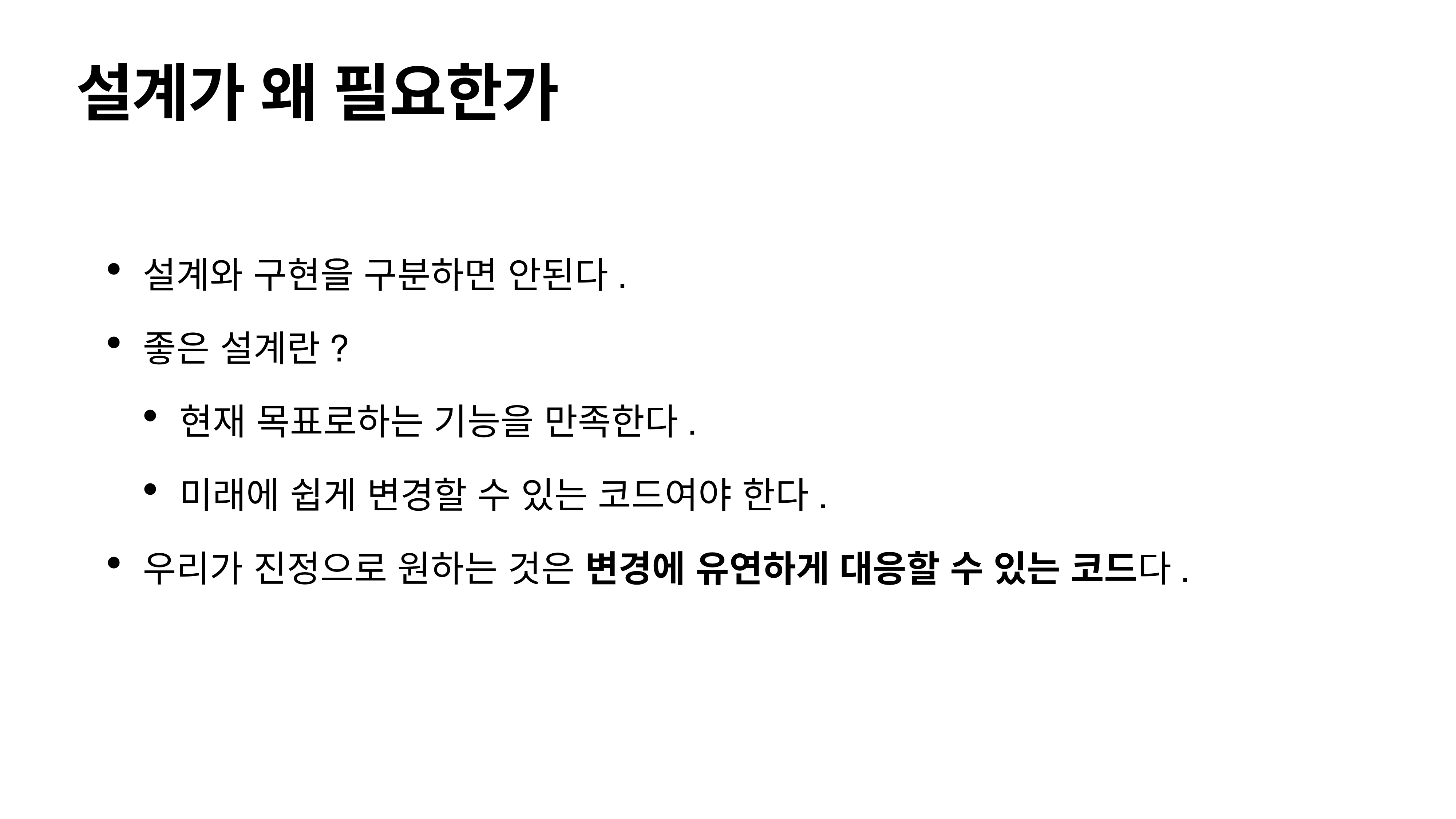

# 설계가 왜 필요한가
설계와 구현을 구분하면 안된다.
좋은 설계란?
현재 목표로하는 기능을 만족한다.
미래에 쉽게 변경할 수 있는 코드여야 한다.
우리가 진정으로 원하는 것은 변경에 유연하게 대응할 수 있는 코드다.